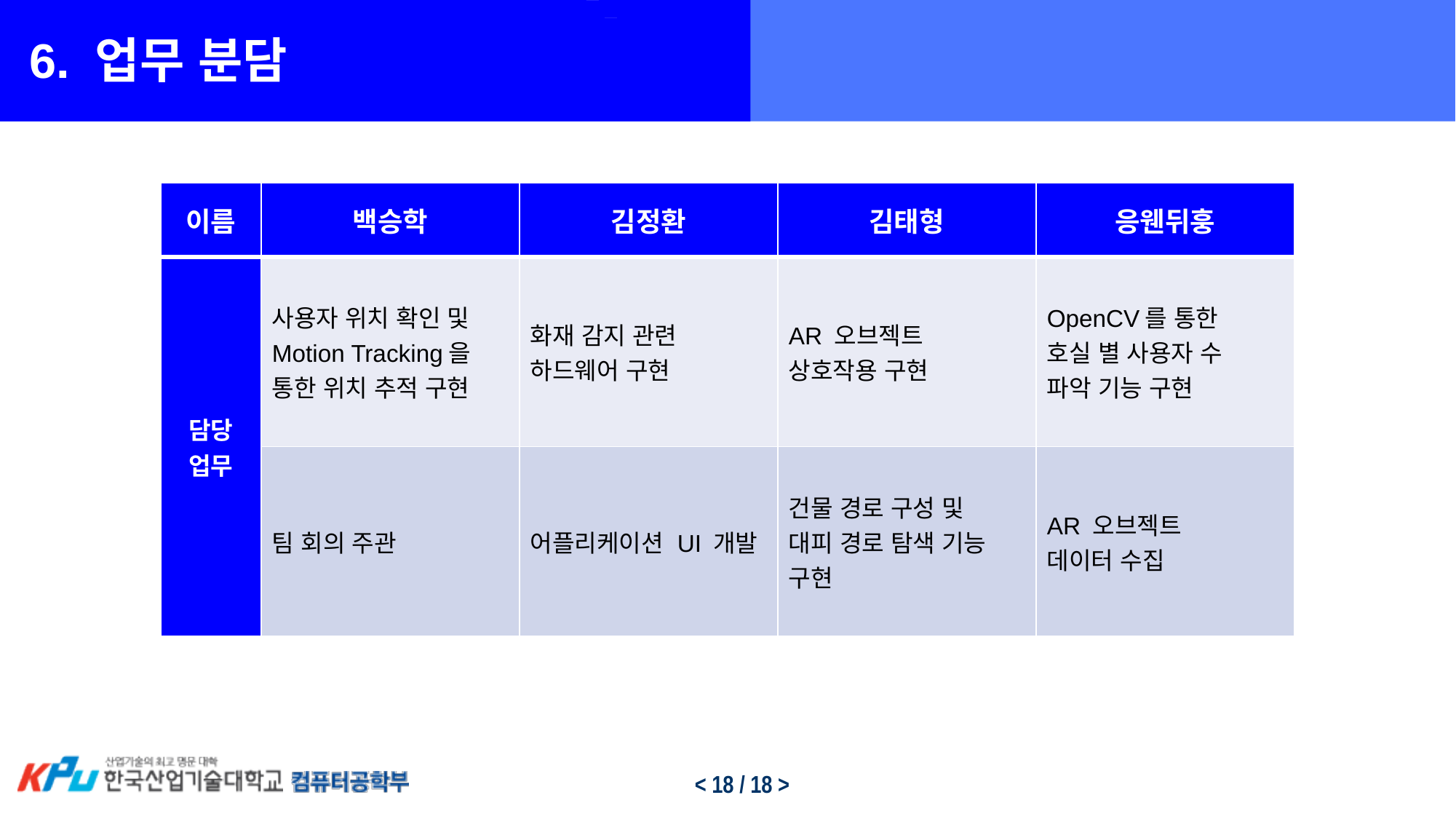

6. 업무 분담
| 이름 | 백승학 | 김정환 | 김태형 | 응웬뒤훙 |
| --- | --- | --- | --- | --- |
| 담당 업무 | 사용자 위치 확인 및 Motion Tracking을 통한 위치 추적 구현 | 화재 감지 관련 하드웨어 구현 | AR 오브젝트 상호작용 구현 | OpenCV를 통한 호실 별 사용자 수 파악 기능 구현 |
|  | 팀 회의 주관 | 어플리케이션 UI 개발 | 건물 경로 구성 및 대피 경로 탐색 기능 구현 | AR 오브젝트 데이터 수집 |